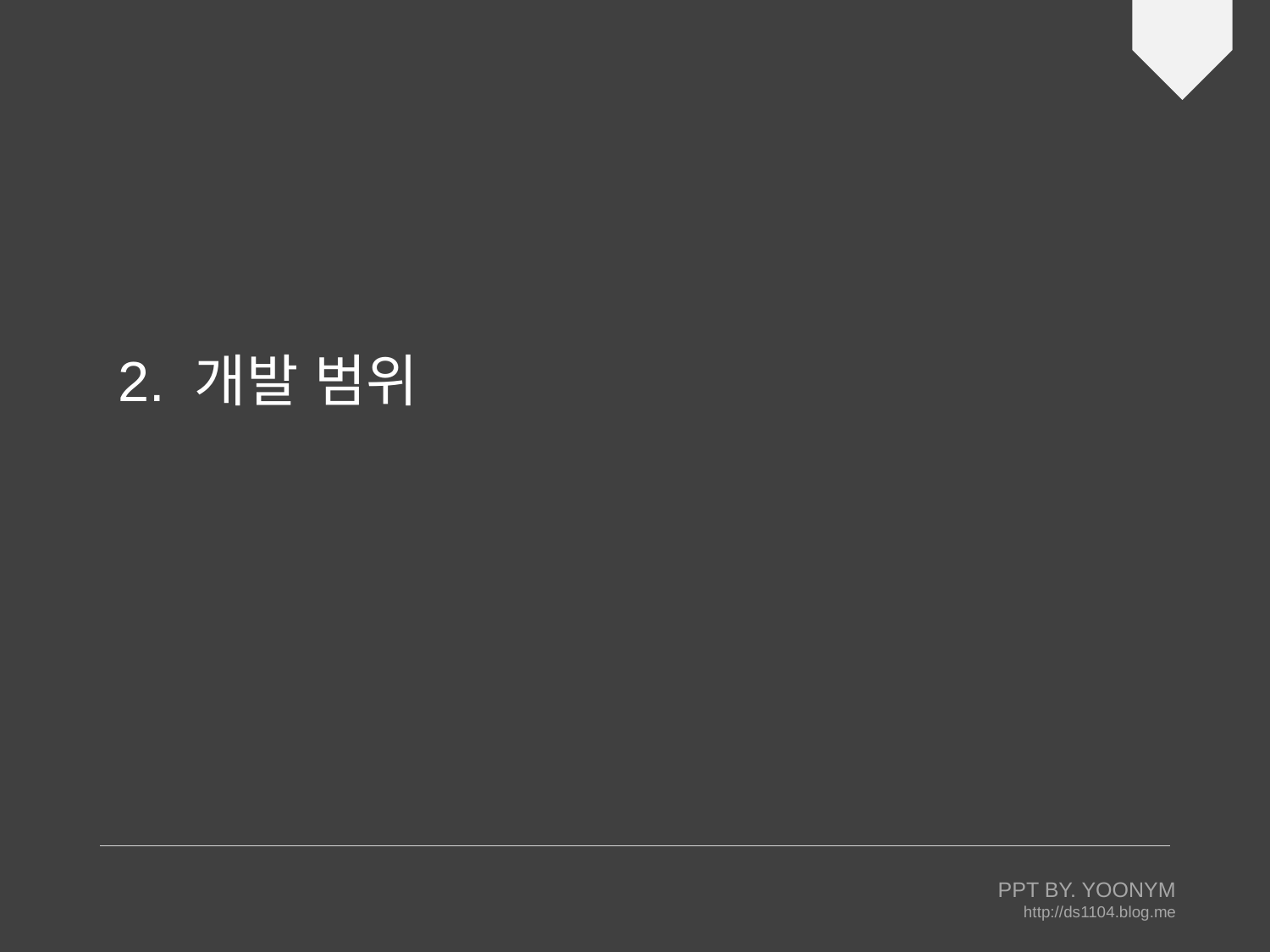

2. 개발 범위
PPT BY. YOONYM
http://ds1104.blog.me